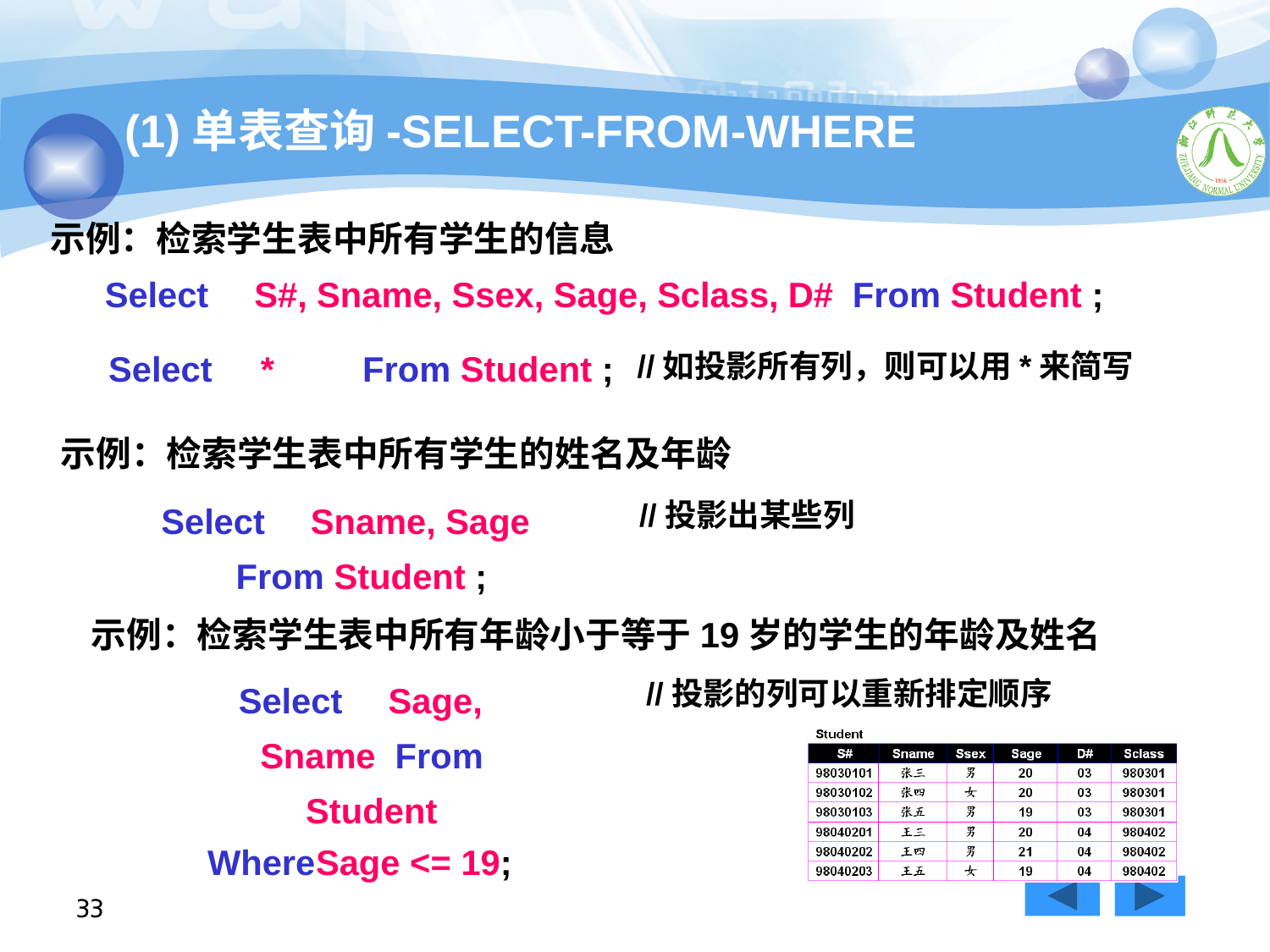

# (1)单表查询-SELECT-FROM-WHERE
示例：检索学生表中所有学生的信息
Select	S#, Sname, Ssex, Sage, Sclass, D#  From Student ;
//如投影所有列，则可以用*来简写
Select 	*	From Student ;
示例：检索学生表中所有学生的姓名及年龄
Select	Sname, Sage  From Student ;
//投影出某些列
示例：检索学生表中所有年龄小于等于19岁的学生的年龄及姓名
Select	Sage, Sname  From Student
Where	Sage <= 19;
//投影的列可以重新排定顺序

33